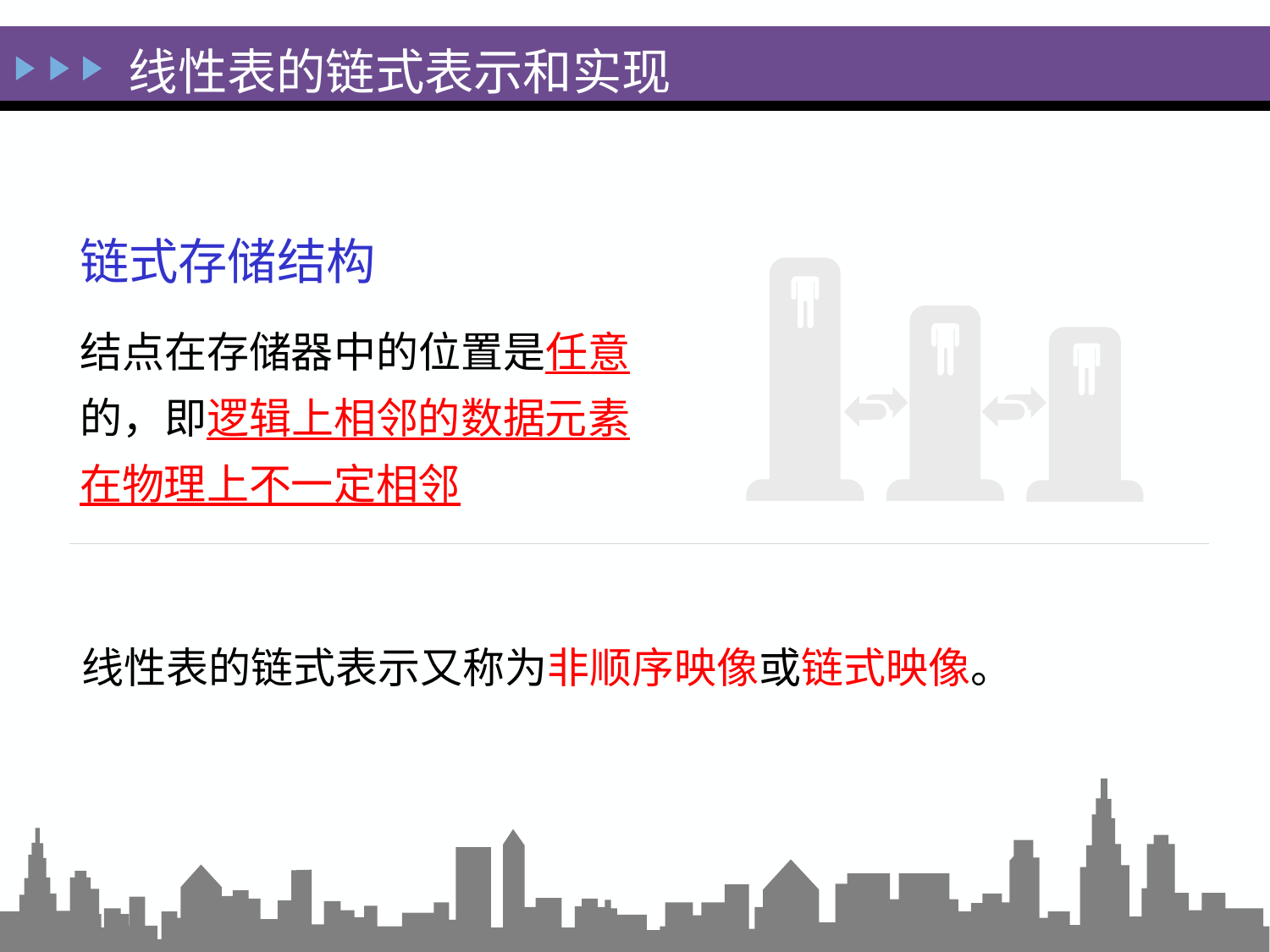

线性表的链式表示和实现
链式存储结构
结点在存储器中的位置是任意的，即逻辑上相邻的数据元素在物理上不一定相邻

线性表的链式表示又称为非顺序映像或链式映像。